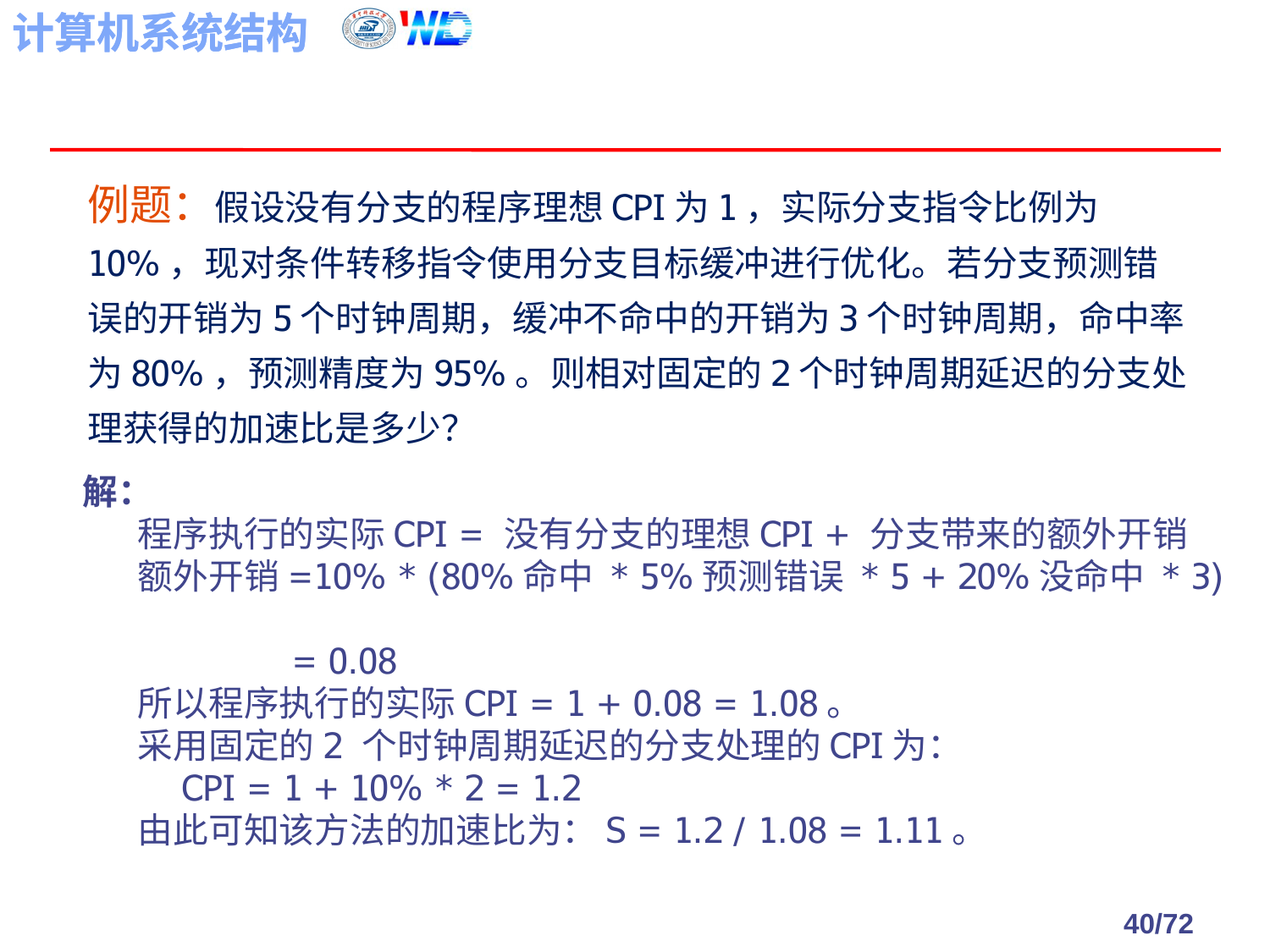

#
例题：假设没有分支的程序理想CPI为1，实际分支指令比例为10%，现对条件转移指令使用分支目标缓冲进行优化。若分支预测错误的开销为5个时钟周期，缓冲不命中的开销为3个时钟周期，命中率为80%，预测精度为95%。则相对固定的2个时钟周期延迟的分支处理获得的加速比是多少？

解：
      程序执行的实际CPI = 没有分支的理想CPI + 分支带来的额外开销
      额外开销=10% * (80%命中 * 5%预测错误 * 5 + 20%没命中 * 3)
                   = 0.08
      所以程序执行的实际CPI = 1 + 0.08 = 1.08。
      采用固定的2 个时钟周期延迟的分支处理的CPI为：
         CPI = 1 + 10% * 2 = 1.2
      由此可知该方法的加速比为：S = 1.2 / 1.08 = 1.11。